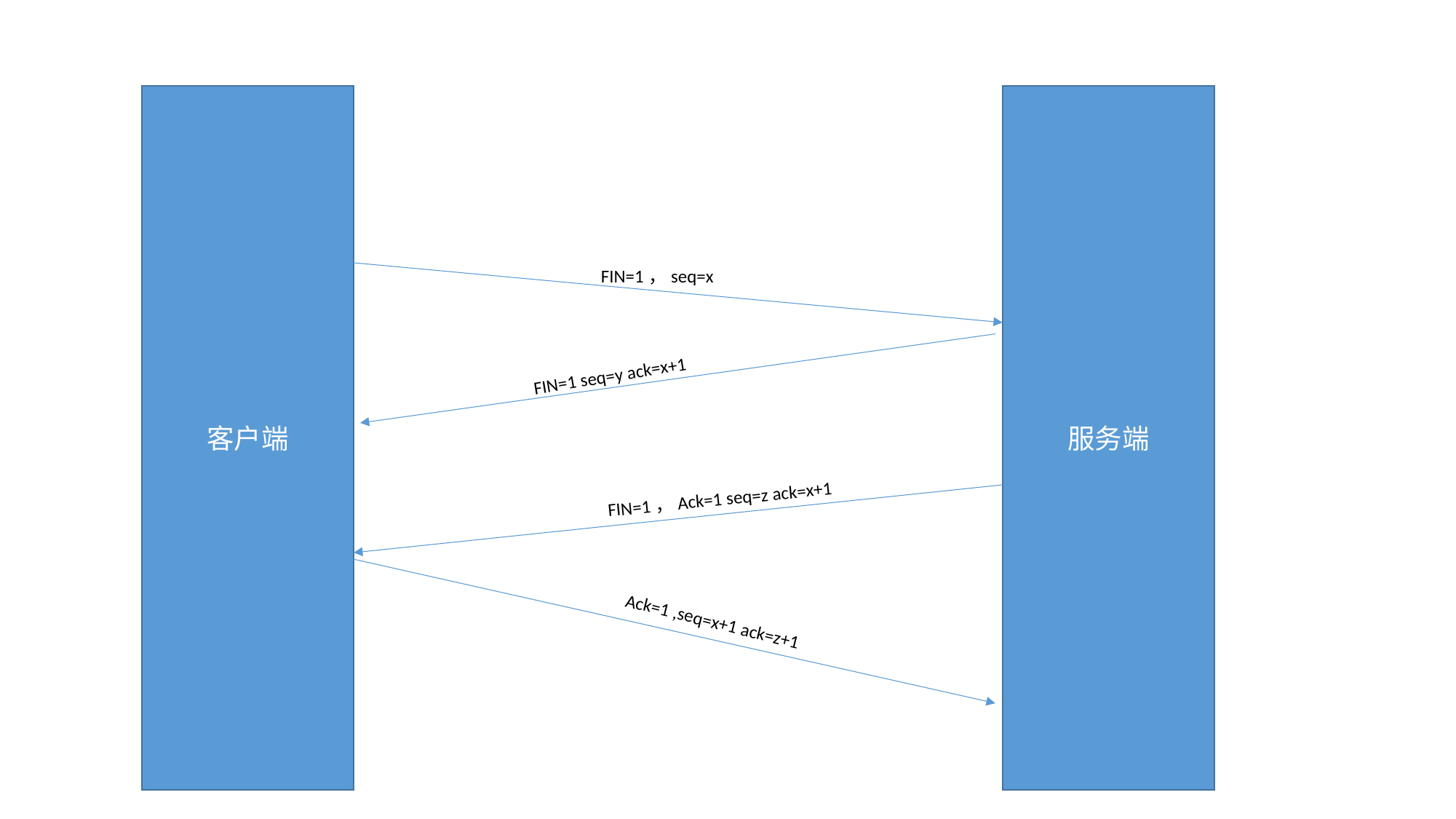

客户端
服务端
FIN=1，seq=x
FIN=1 seq=y ack=x+1
FIN=1，Ack=1 seq=z ack=x+1
Ack=1 ,seq=x+1 ack=z+1